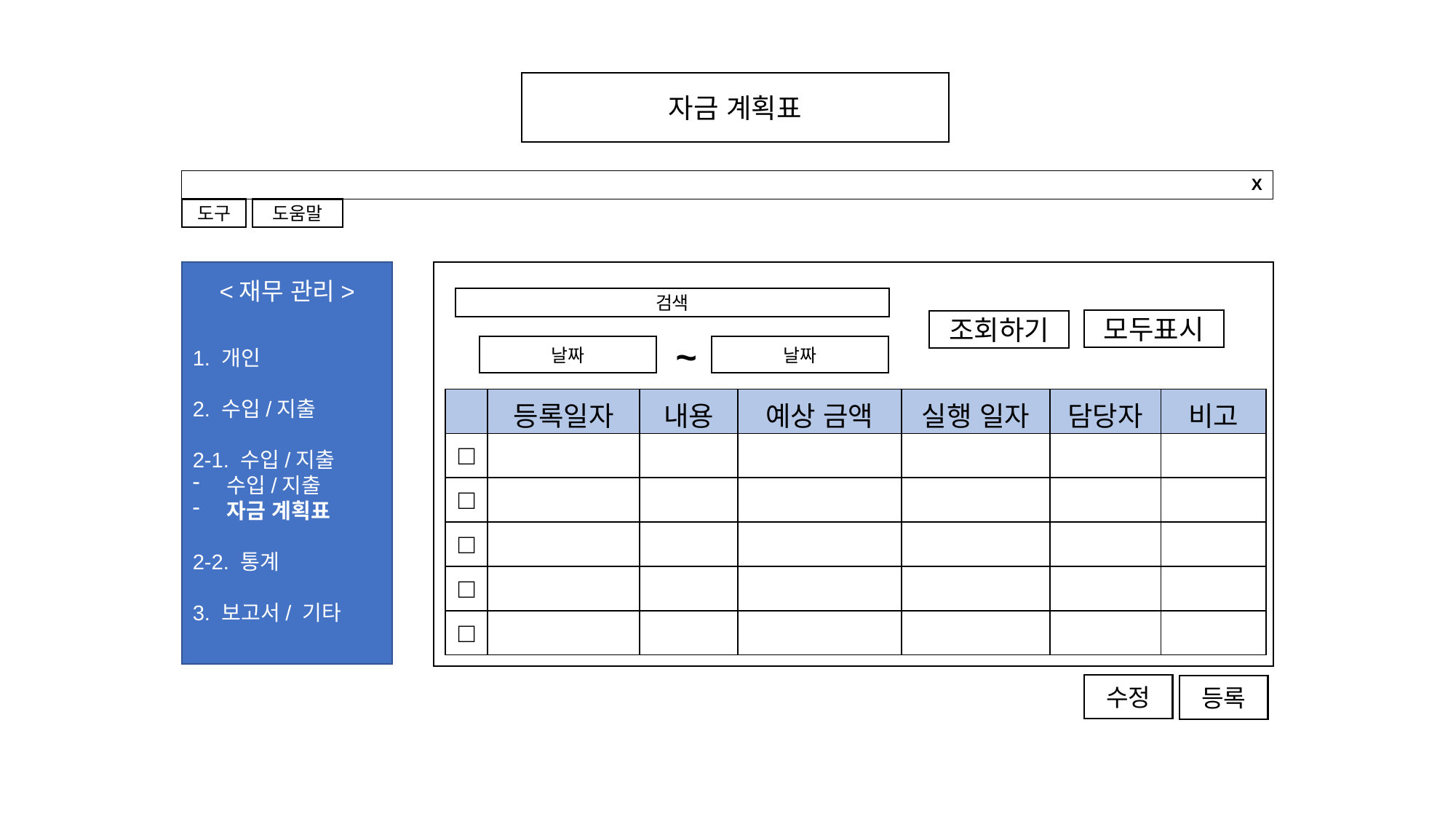

자금 계획표
# X
도움말
도구
<재무 관리>

1. 개인

2. 수입/지출

2-1. 수입/지출
수입/지출
자금 계획표

2-2. 통계

3. 보고서/ 기타

검색
모두표시
조회하기
~
날짜
날짜
|  | 등록일자 | 내용 | 예상 금액 | 실행 일자 | 담당자 | 비고 |
| --- | --- | --- | --- | --- | --- | --- |
| □ |  |  |  |  |  |  |
| □ |  |  |  |  |  |  |
| □ |  |  |  |  |  |  |
| □ |  |  |  |  |  |  |
| □ |  |  |  |  |  |  |
수정
등록